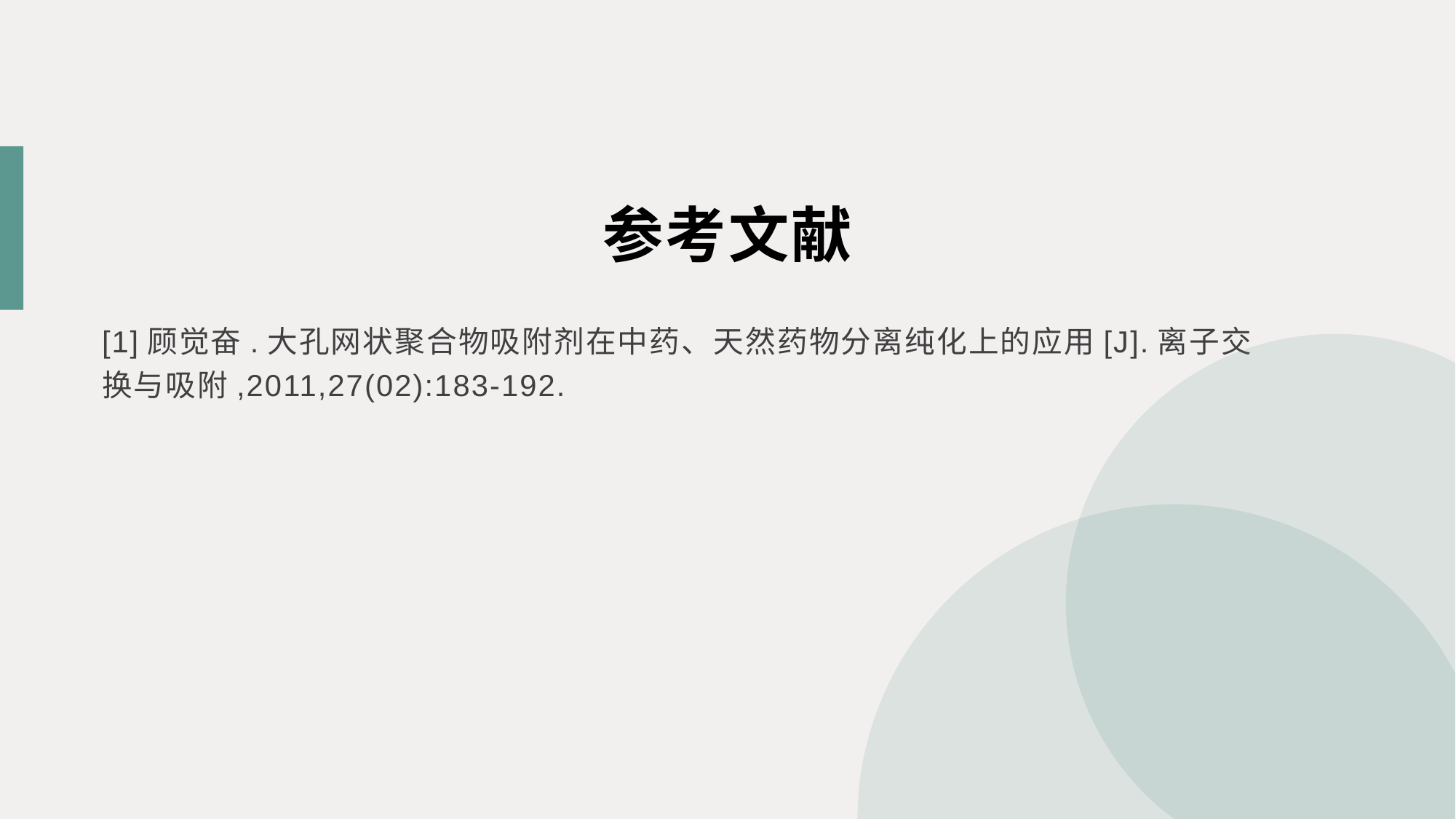

参考文献
[1]顾觉奋.大孔网状聚合物吸附剂在中药、天然药物分离纯化上的应用[J].离子交换与吸附,2011,27(02):183-192.